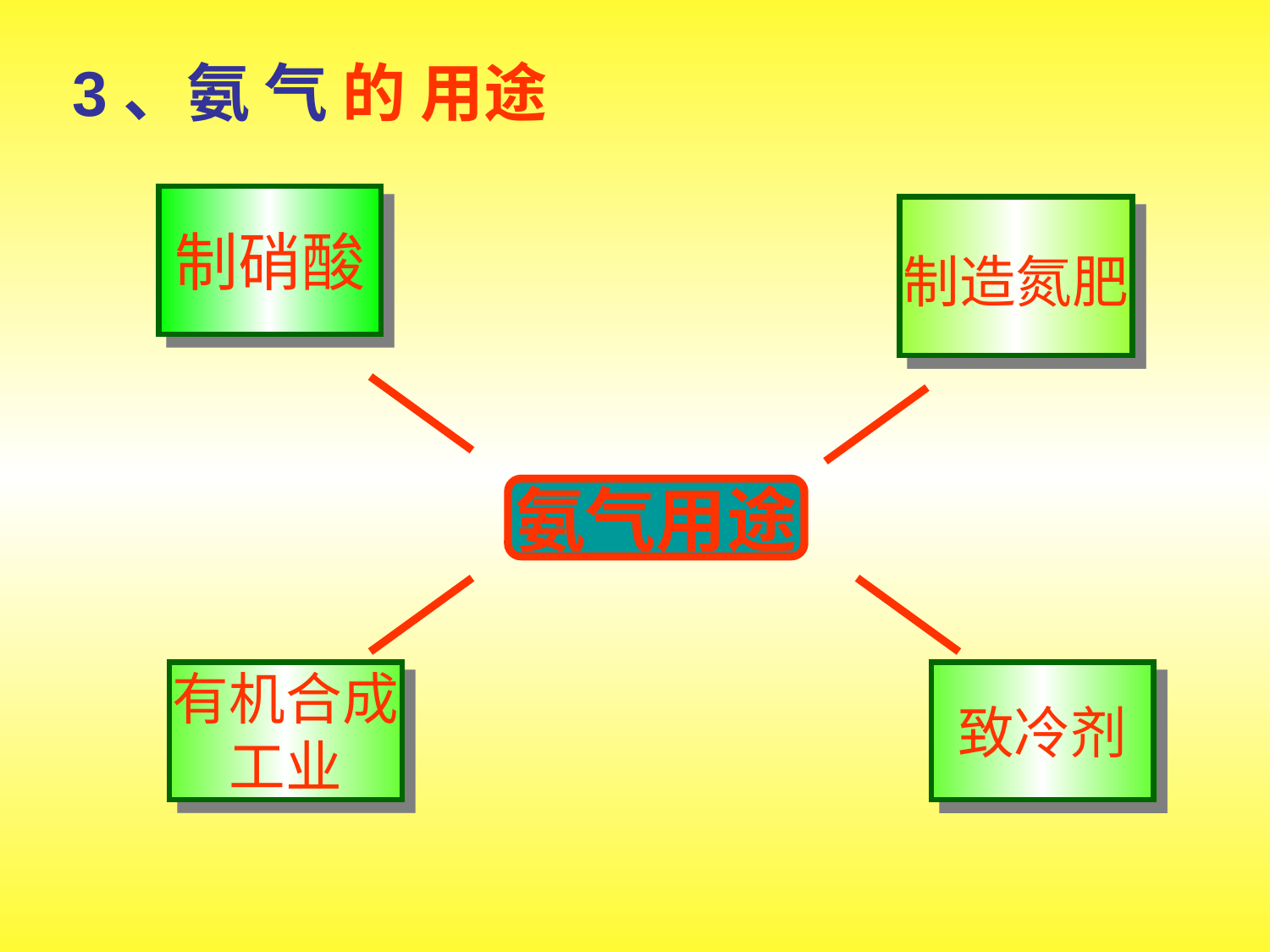

3、氨 气 的 用途
制硝酸

制造氮肥

氨气用途

有机合成
工业
致冷剂